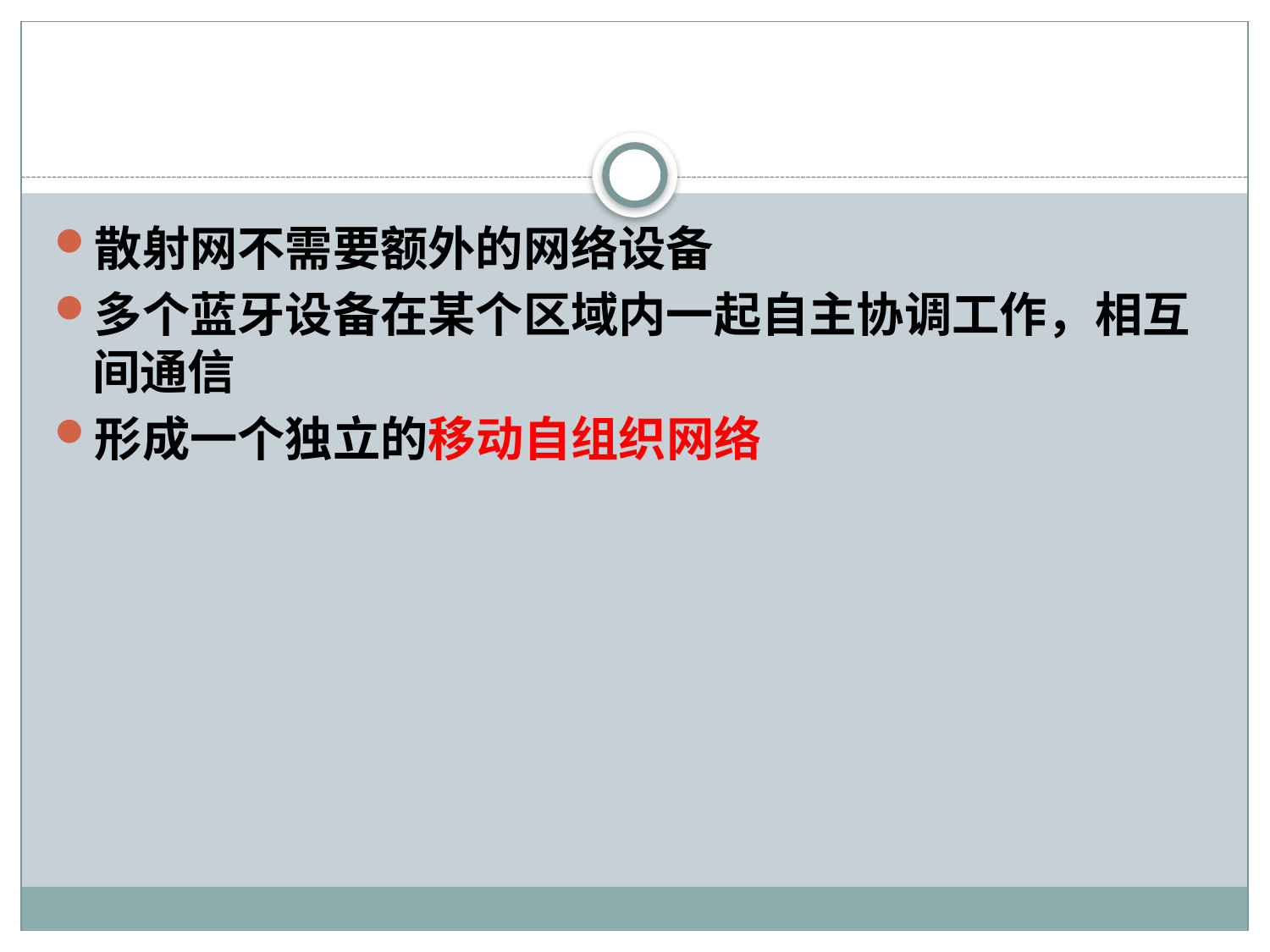

#
散射网不需要额外的网络设备
多个蓝牙设备在某个区域内一起自主协调工作，相互间通信
形成一个独立的移动自组织网络